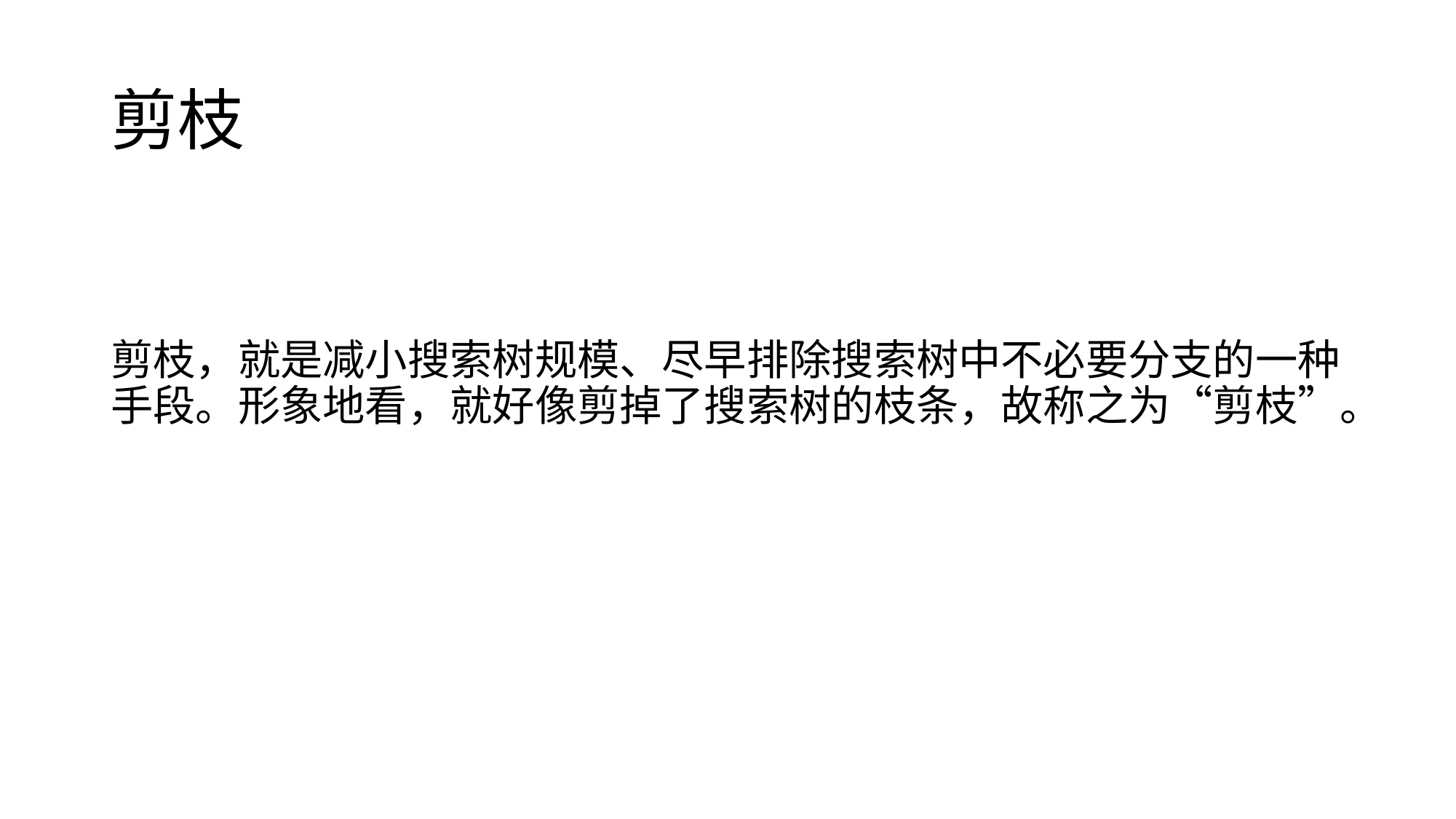

# 剪枝
剪枝，就是减小搜索树规模、尽早排除搜索树中不必要分支的一种手段。形象地看，就好像剪掉了搜索树的枝条，故称之为“剪枝”。